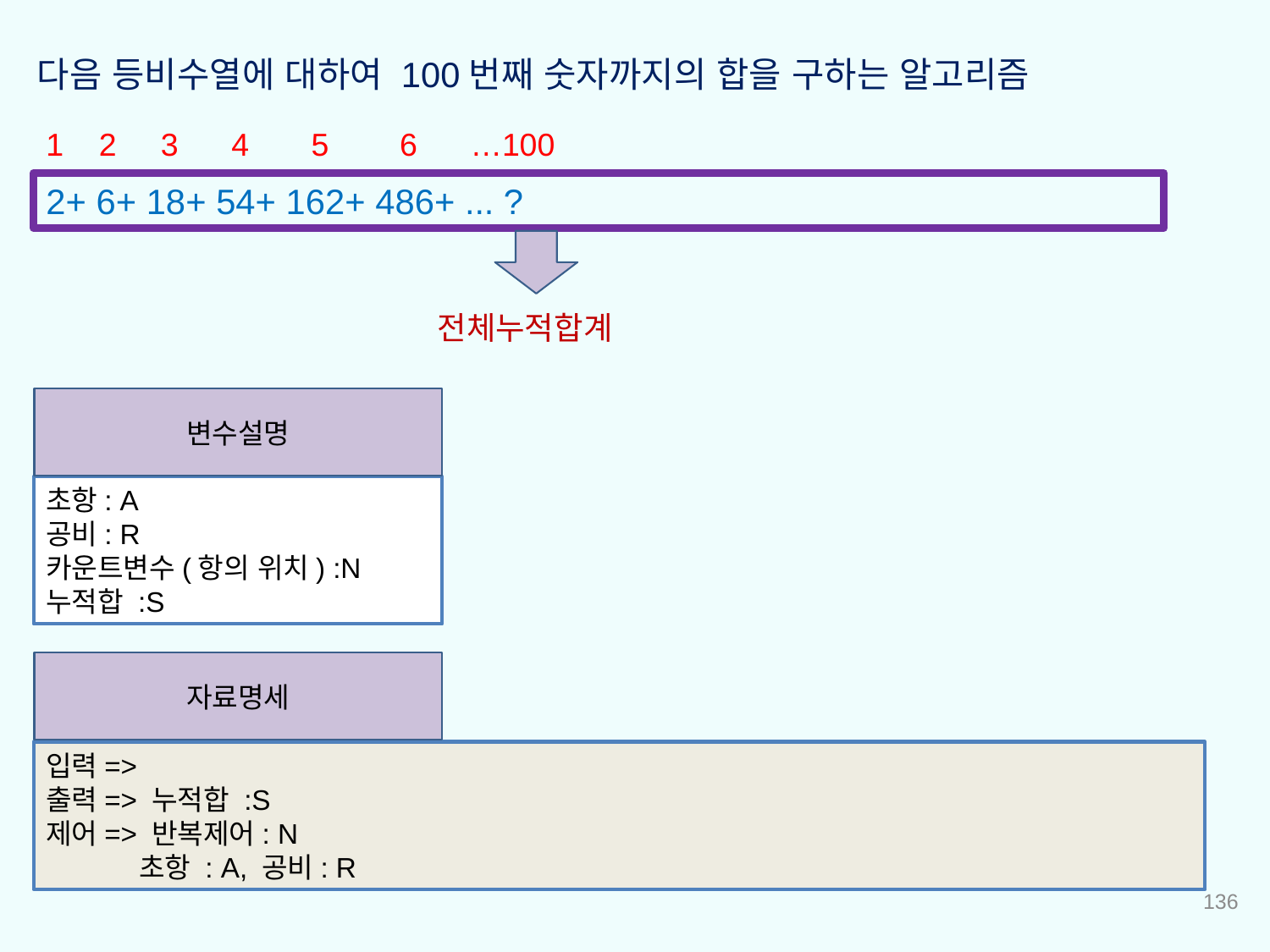

다음 등비수열에 대하여 100번째 숫자까지의 합을 구하는 알고리즘
1    2     3      4       5        6      …100
2+ 6+ 18+ 54+ 162+ 486+ ... ?

전체누적합계
변수설명
초항: A
공비: R
카운트변수(항의 위치) :N
누적합 :S
자료명세
입력=>
출력=> 누적합 :S
제어=> 반복제어: N
           초항 : A, 공비: R
136